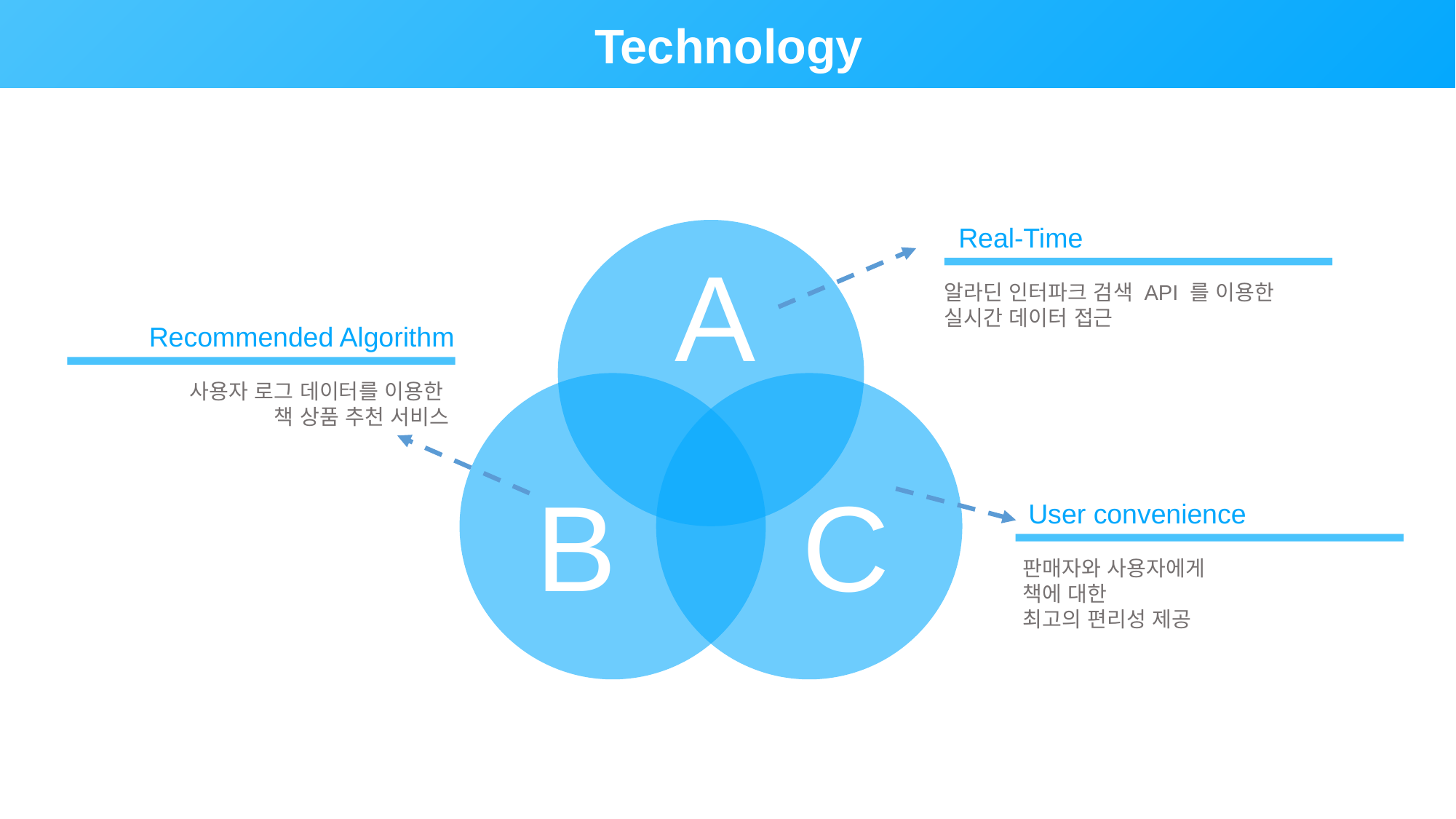

Technology
Real-Time

A

알라딘 인터파크 검색 API 를 이용한
실시간 데이터 접근
Recommended Algorithm

사용자 로그 데이터를 이용한
책 상품 추천 서비스

B
C
User convenience

판매자와 사용자에게
책에 대한
최고의 편리성 제공